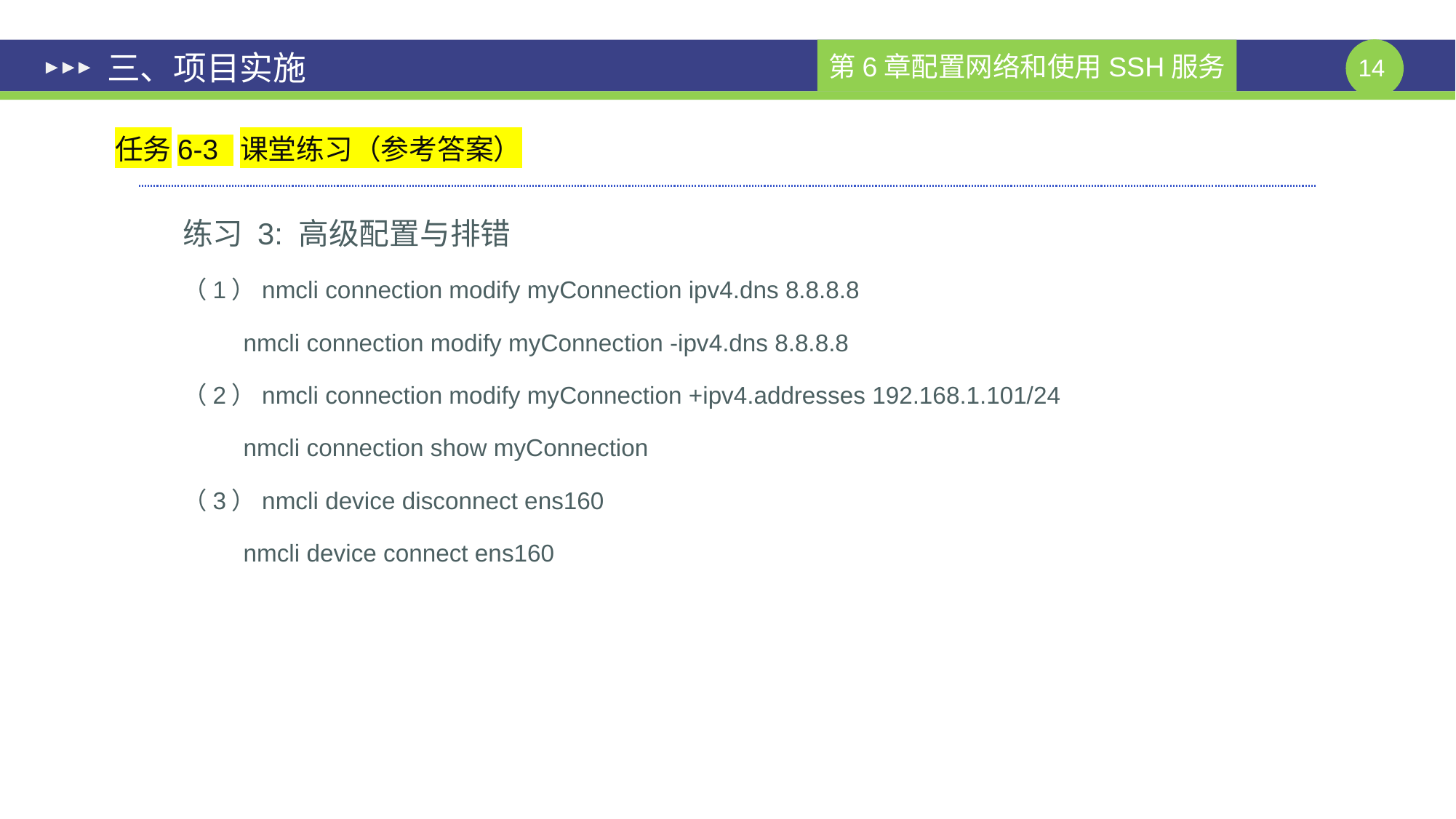

# 三、项目实施
任务6-3  课堂练习（参考答案）

练习 3: 高级配置与排错
（1）nmcli connection modify myConnection ipv4.dns 8.8.8.8
         nmcli connection modify myConnection -ipv4.dns 8.8.8.8
（2）nmcli connection modify myConnection +ipv4.addresses 192.168.1.101/24
         nmcli connection show myConnection
（3）nmcli device disconnect ens160
         nmcli device connect ens160